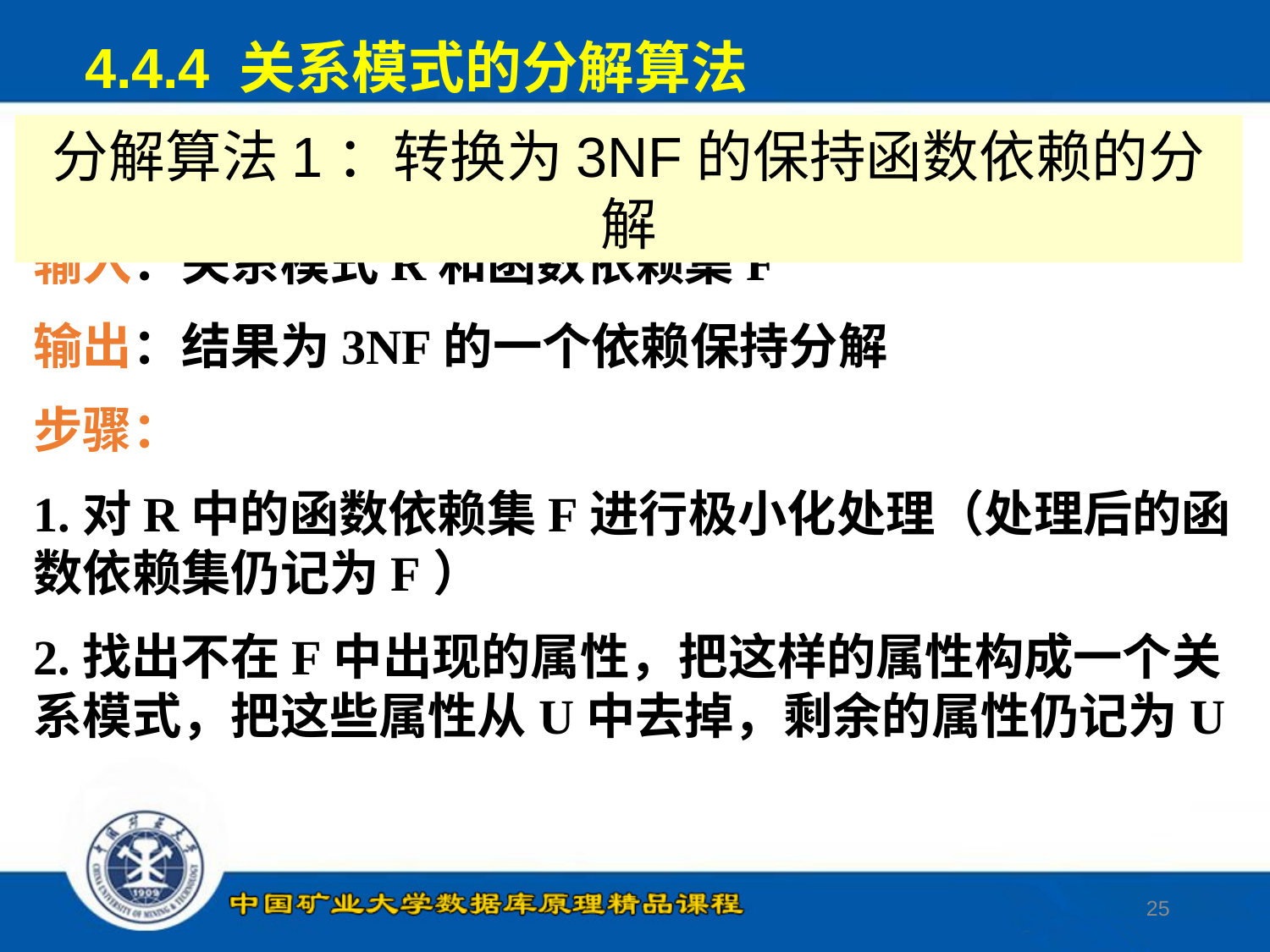

4.4.4 关系模式的分解算法
分解算法1：转换为3NF的保持函数依赖的分解
输入：关系模式R和函数依赖集F
输出：结果为3NF的一个依赖保持分解
步骤：
1.对R中的函数依赖集F进行极小化处理（处理后的函数依赖集仍记为F）
2.找出不在F中出现的属性，把这样的属性构成一个关系模式，把这些属性从U中去掉，剩余的属性仍记为U
25